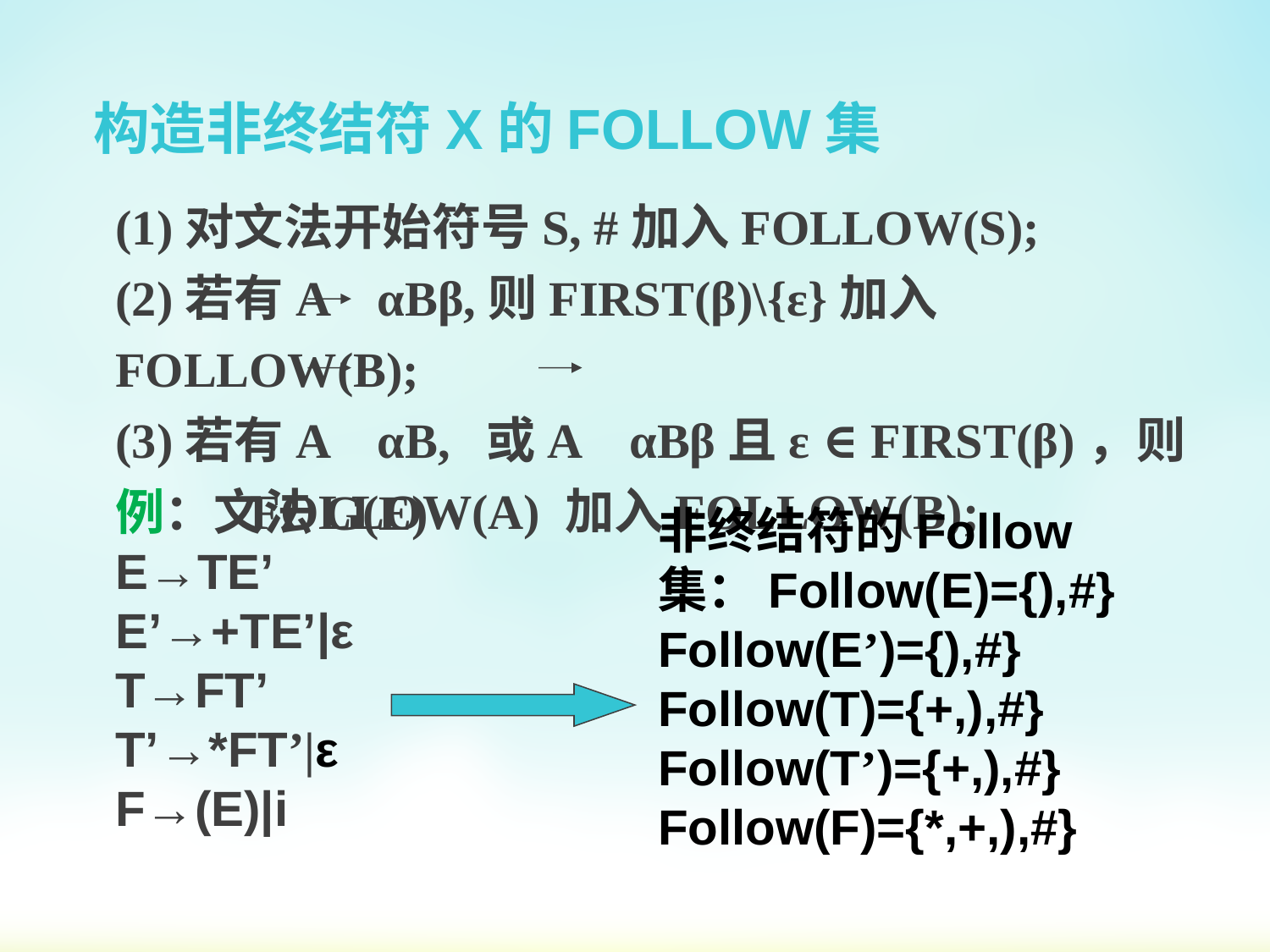

# 构造非终结符X的FOLLOW集
(1)对文法开始符号S, #加入FOLLOW(S);
(2)若有A    αBβ,则FIRST(β)\{ε}加入FOLLOW(B);
(3)若有A    αB,  或A    αBβ且ε ∈ FIRST(β)，则
           FOLLOW(A) 加入FOLLOW(B);

例：文法G(E)
E→TE’
E’→+TE’|ε
T→FT’
T’→*FT’|ε
F→(E)|i
非终结符的Follow集：Follow(E)={),#}
Follow(E’)={),#}
Follow(T)={+,),#}
Follow(T’)={+,),#}
Follow(F)={*,+,),#}